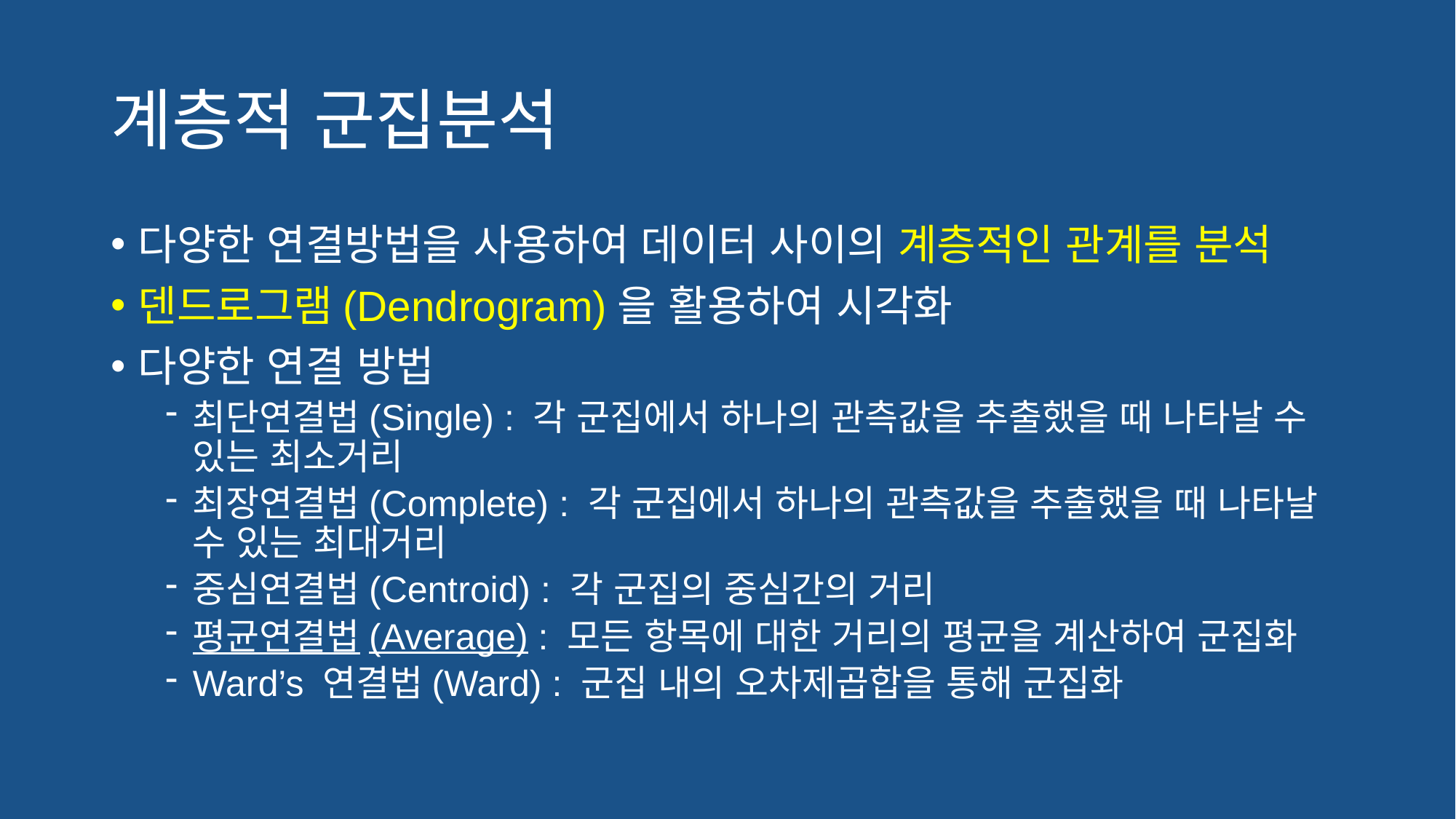

# 계층적 군집분석
다양한 연결방법을 사용하여 데이터 사이의 계층적인 관계를 분석
덴드로그램(Dendrogram)을 활용하여 시각화
다양한 연결 방법
최단연결법(Single) : 각 군집에서 하나의 관측값을 추출했을 때 나타날 수 있는 최소거리
최장연결법(Complete) : 각 군집에서 하나의 관측값을 추출했을 때 나타날 수 있는 최대거리
중심연결법(Centroid) : 각 군집의 중심간의 거리
평균연결법(Average) : 모든 항목에 대한 거리의 평균을 계산하여 군집화
Ward’s 연결법(Ward) : 군집 내의 오차제곱합을 통해 군집화